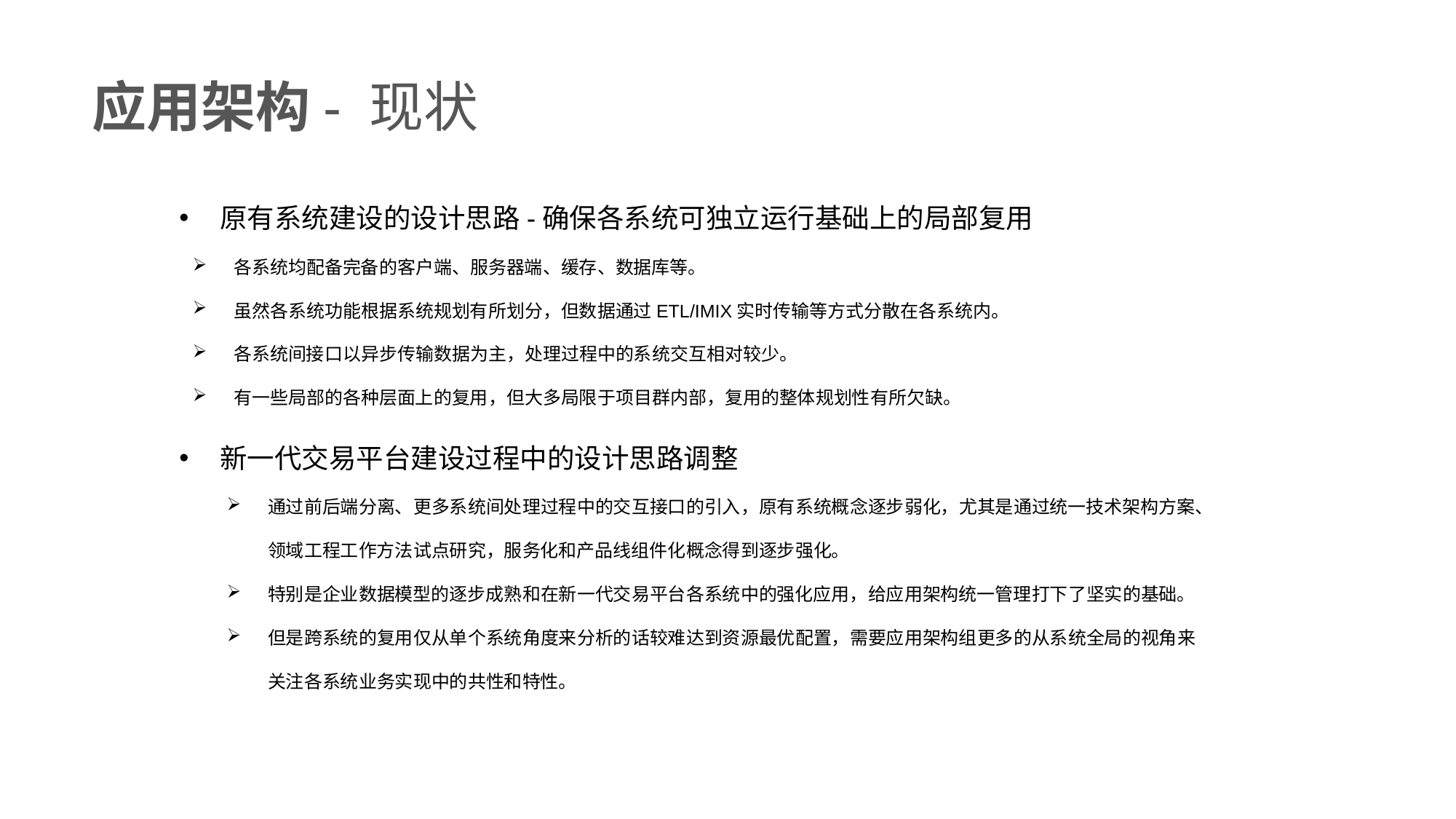

应用架构- 现状
原有系统建设的设计思路-确保各系统可独立运行基础上的局部复用
各系统均配备完备的客户端、服务器端、缓存、数据库等。
虽然各系统功能根据系统规划有所划分，但数据通过ETL/IMIX实时传输等方式分散在各系统内。
各系统间接口以异步传输数据为主，处理过程中的系统交互相对较少。
有一些局部的各种层面上的复用，但大多局限于项目群内部，复用的整体规划性有所欠缺。
新一代交易平台建设过程中的设计思路调整
通过前后端分离、更多系统间处理过程中的交互接口的引入，原有系统概念逐步弱化，尤其是通过统一技术架构方案、领域工程工作方法试点研究，服务化和产品线组件化概念得到逐步强化。
特别是企业数据模型的逐步成熟和在新一代交易平台各系统中的强化应用，给应用架构统一管理打下了坚实的基础。
但是跨系统的复用仅从单个系统角度来分析的话较难达到资源最优配置，需要应用架构组更多的从系统全局的视角来关注各系统业务实现中的共性和特性。